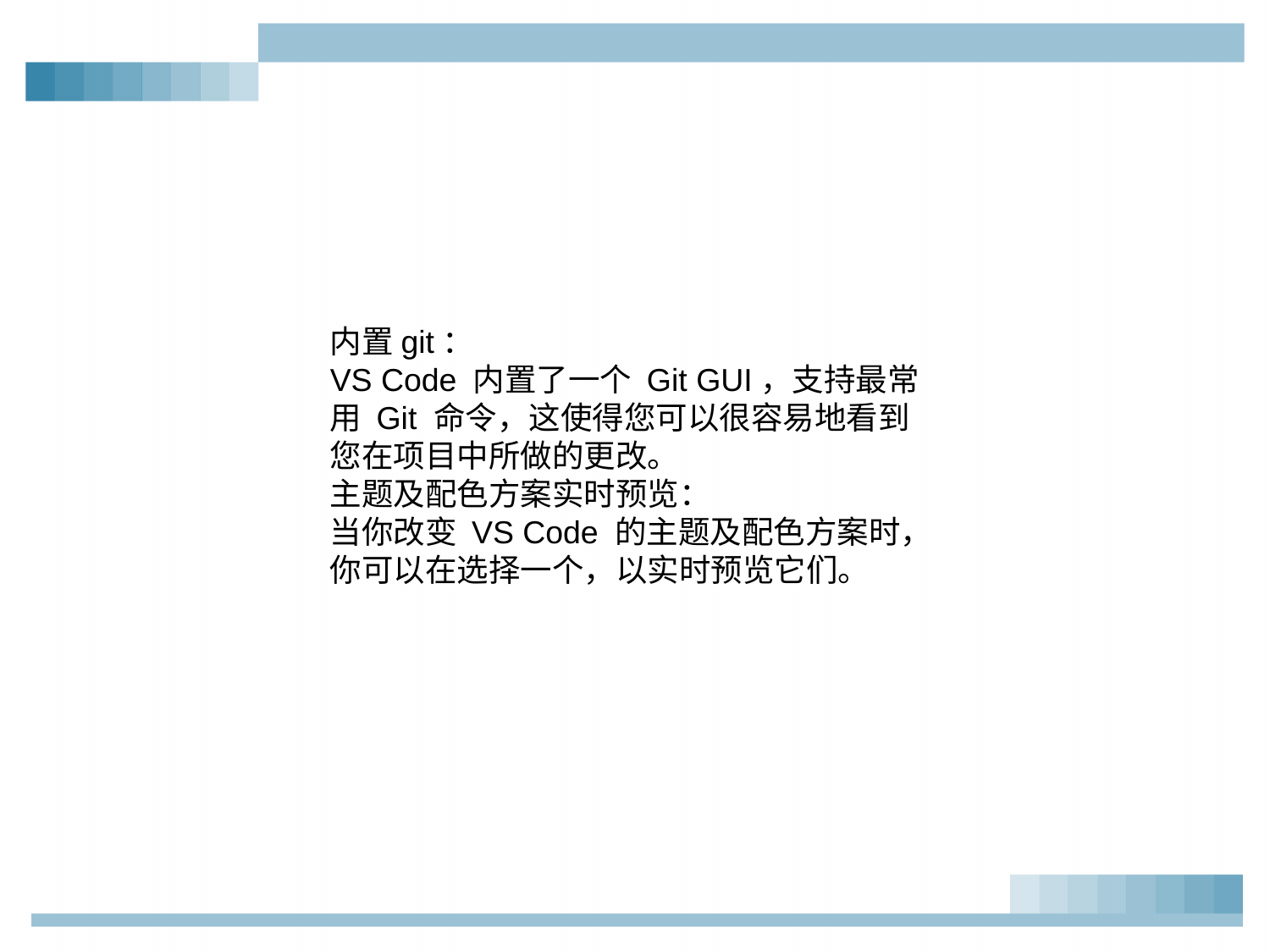

内置git：
VS Code 内置了一个 Git GUI，支持最常用 Git 命令，这使得您可以很容易地看到您在项目中所做的更改。
主题及配色方案实时预览：
当你改变 VS Code 的主题及配色方案时，你可以在选择一个，以实时预览它们。